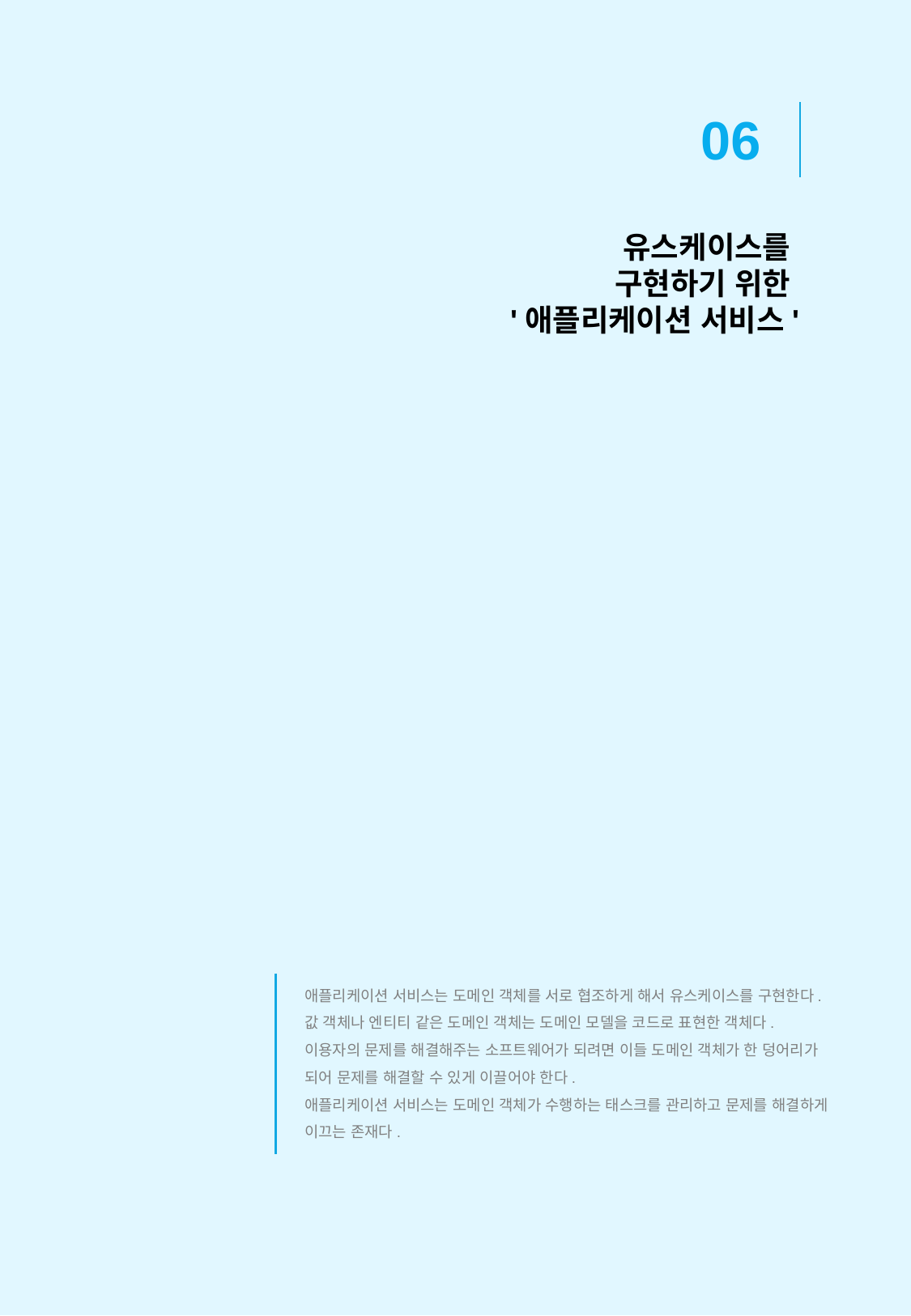

06
유스케이스를
구현하기 위한
'애플리케이션 서비스'
애플리케이션 서비스는 도메인 객체를 서로 협조하게 해서 유스케이스를 구현한다.
값 객체나 엔티티 같은 도메인 객체는 도메인 모델을 코드로 표현한 객체다.
이용자의 문제를 해결해주는 소프트웨어가 되려면 이들 도메인 객체가 한 덩어리가 되어 문제를 해결할 수 있게 이끌어야 한다.
애플리케이션 서비스는 도메인 객체가 수행하는 태스크를 관리하고 문제를 해결하게 이끄는 존재다.